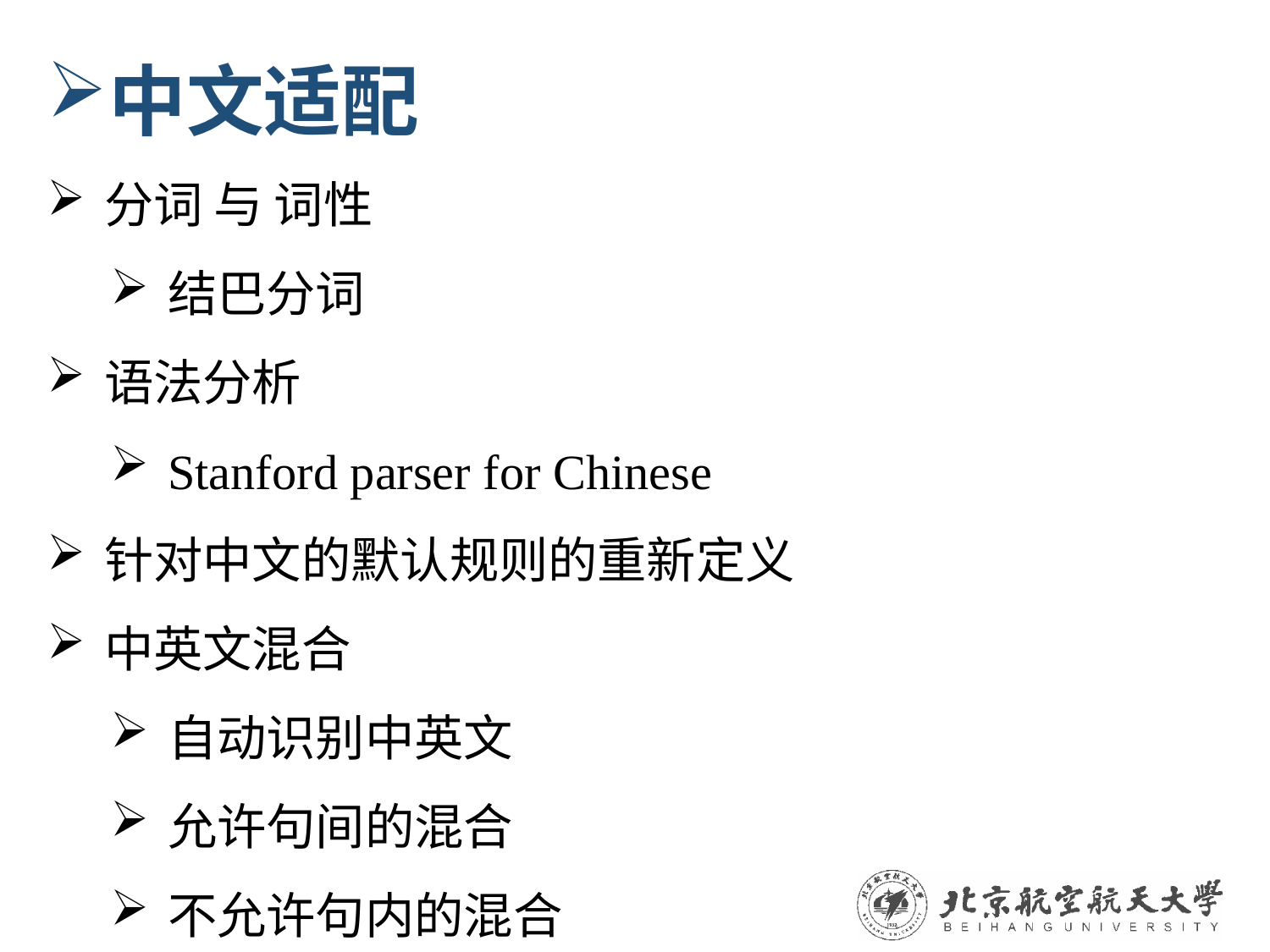

# 中文适配
分词 与 词性
结巴分词
语法分析
Stanford parser for Chinese
针对中文的默认规则的重新定义
中英文混合
自动识别中英文
允许句间的混合
不允许句内的混合